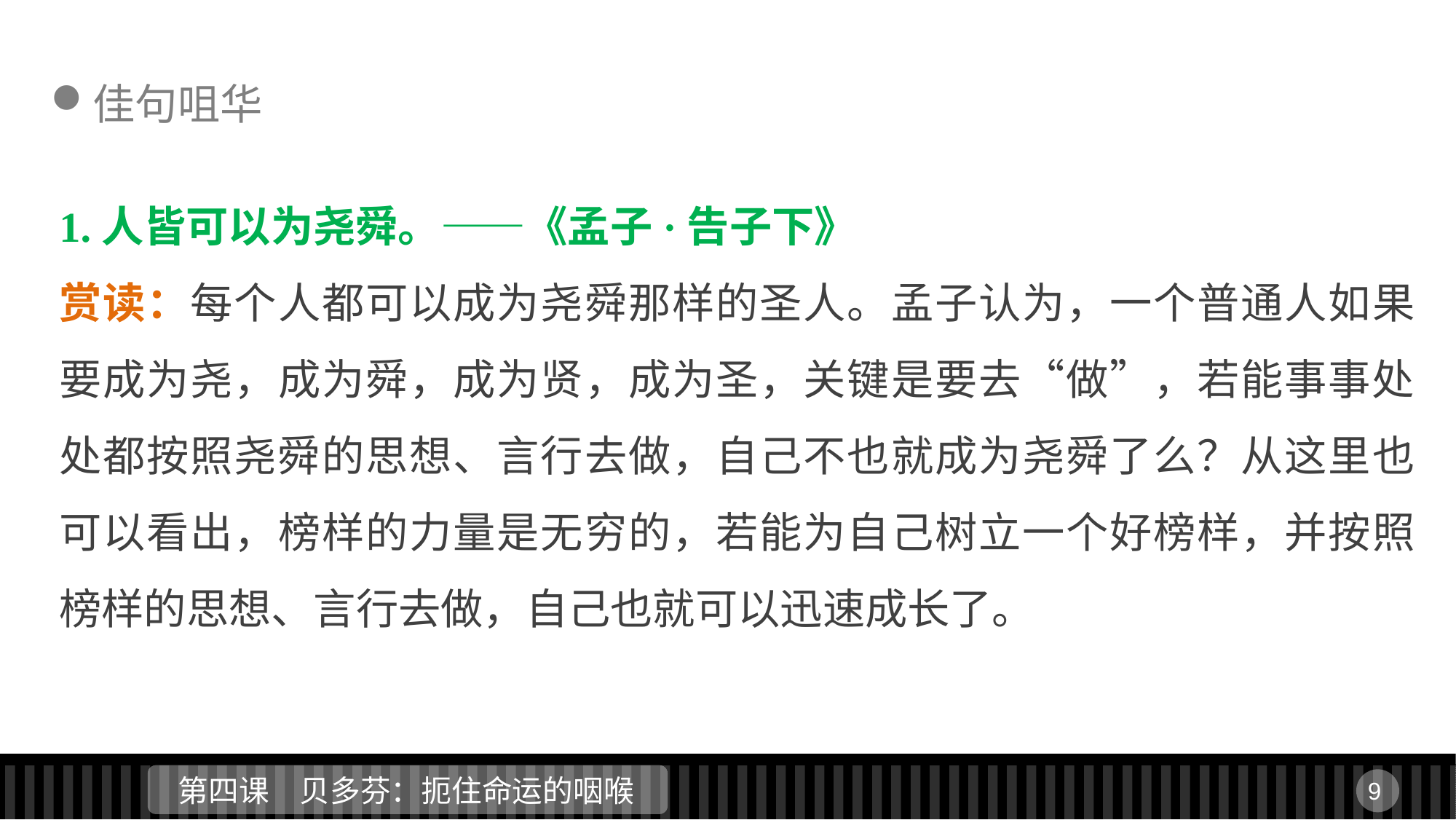

佳句咀华
1.人皆可以为尧舜。——《孟子·告子下》
赏读：每个人都可以成为尧舜那样的圣人。孟子认为，一个普通人如果要成为尧，成为舜，成为贤，成为圣，关键是要去“做”，若能事事处处都按照尧舜的思想、言行去做，自己不也就成为尧舜了么？从这里也可以看出，榜样的力量是无穷的，若能为自己树立一个好榜样，并按照榜样的思想、言行去做，自己也就可以迅速成长了。